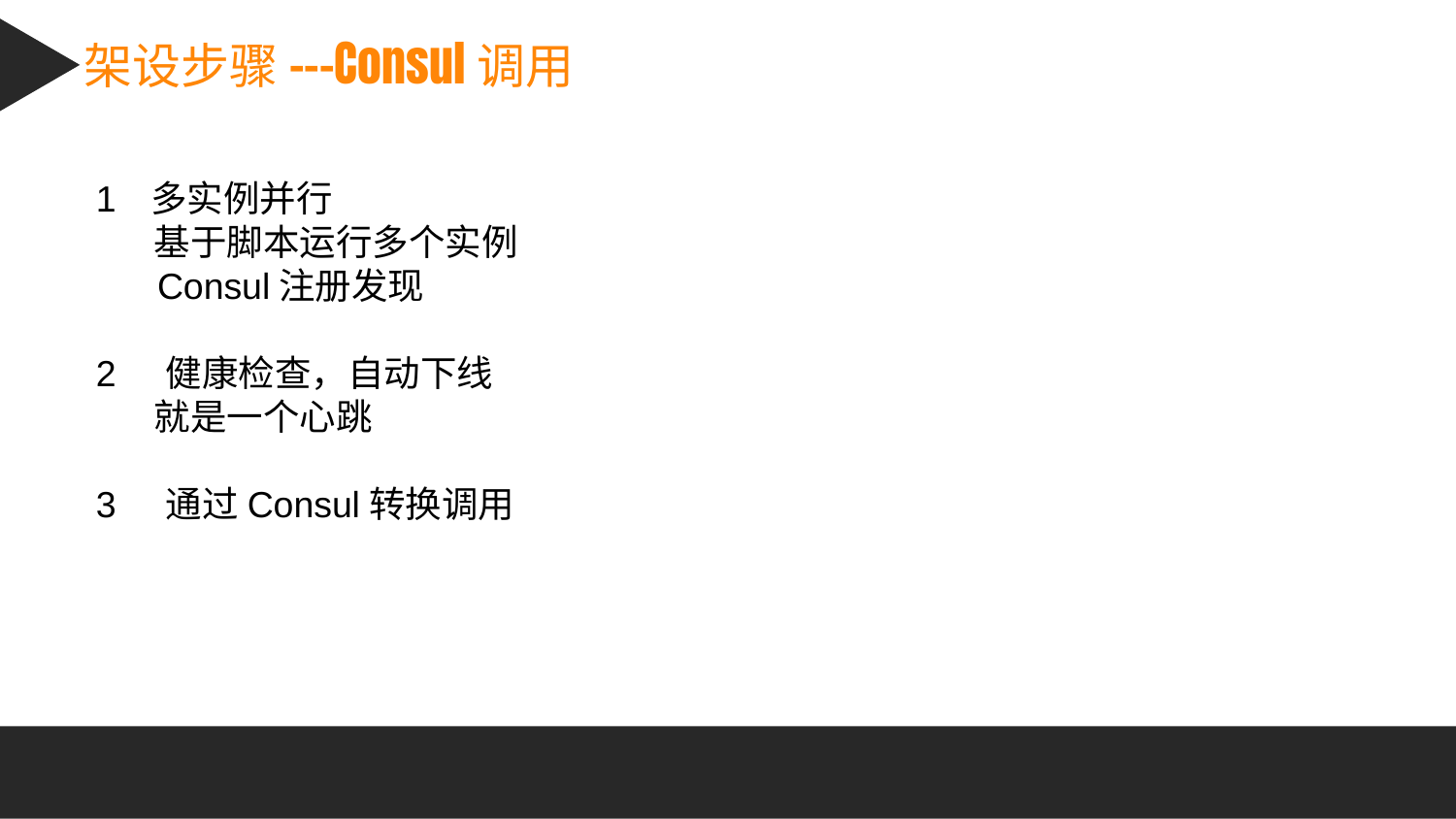

架设步骤---Consul调用
多实例并行
      基于脚本运行多个实例
      Consul注册发现

2    健康检查，自动下线
      就是一个心跳

3    通过Consul转换调用